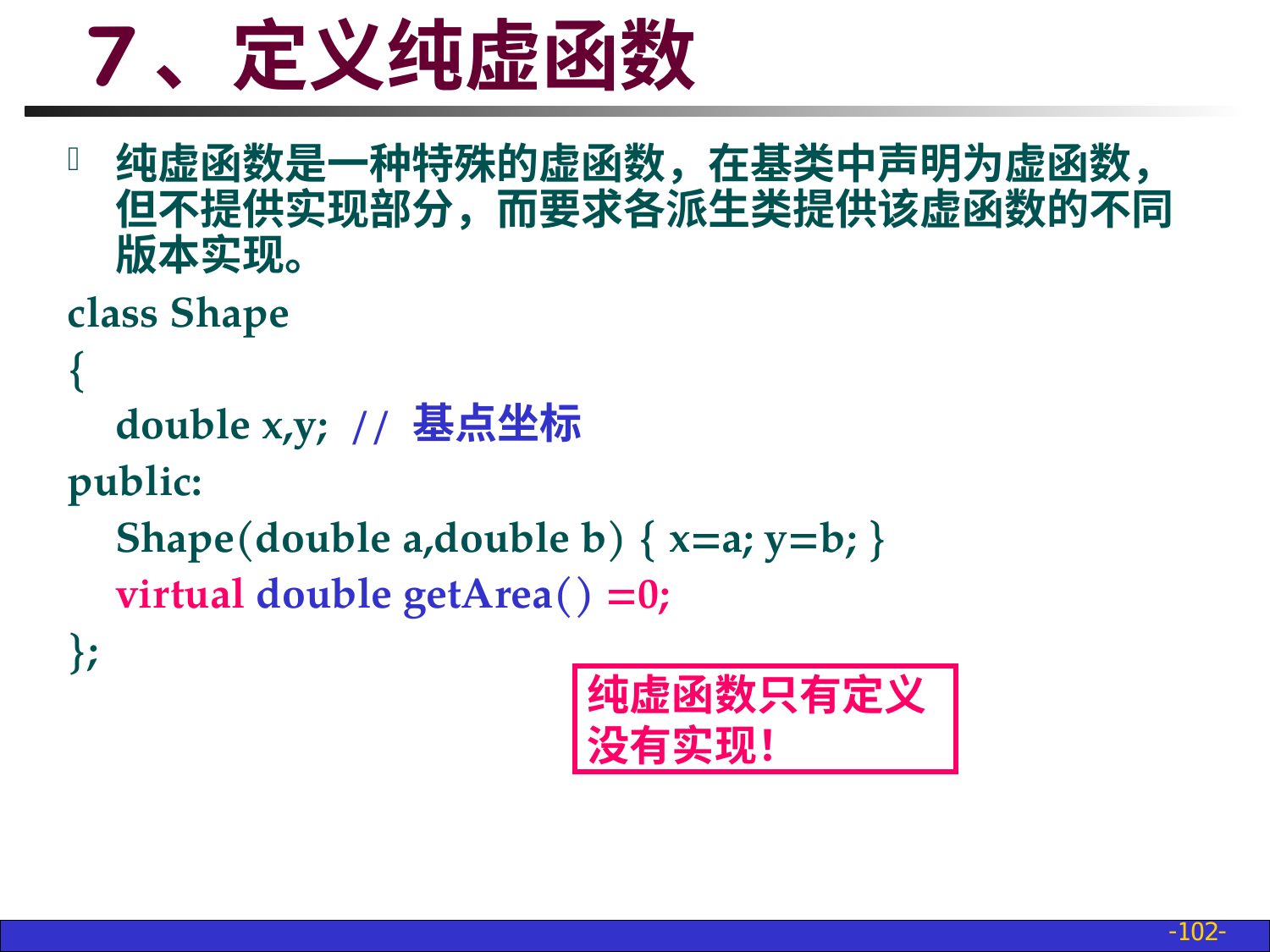

# 7、定义纯虚函数
纯虚函数是一种特殊的虚函数，在基类中声明为虚函数，但不提供实现部分，而要求各派生类提供该虚函数的不同版本实现。
class Shape
{
	double x,y;  // 基点坐标
public:
	Shape(double a,double b) { x=a; y=b; }
	virtual double getArea() =0;
};
纯虚函数只有定义
没有实现！
-102-